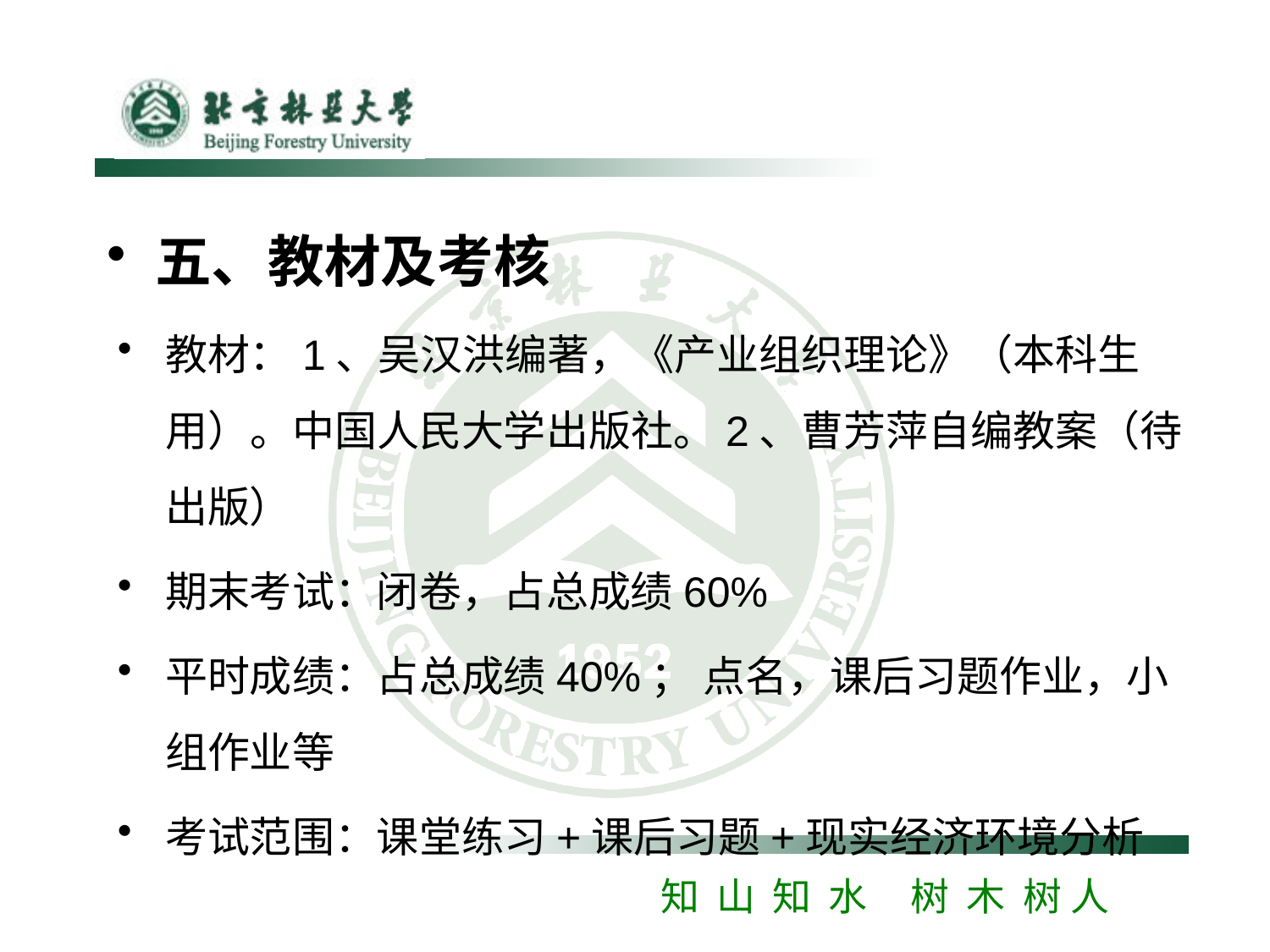

# 五、教材及考核
教材：1、吴汉洪编著，《产业组织理论》（本科生用）。中国人民大学出版社。2、曹芳萍自编教案（待出版）
期末考试：闭卷，占总成绩60%
平时成绩：占总成绩40%； 点名，课后习题作业，小组作业等
考试范围：课堂练习+课后习题+现实经济环境分析